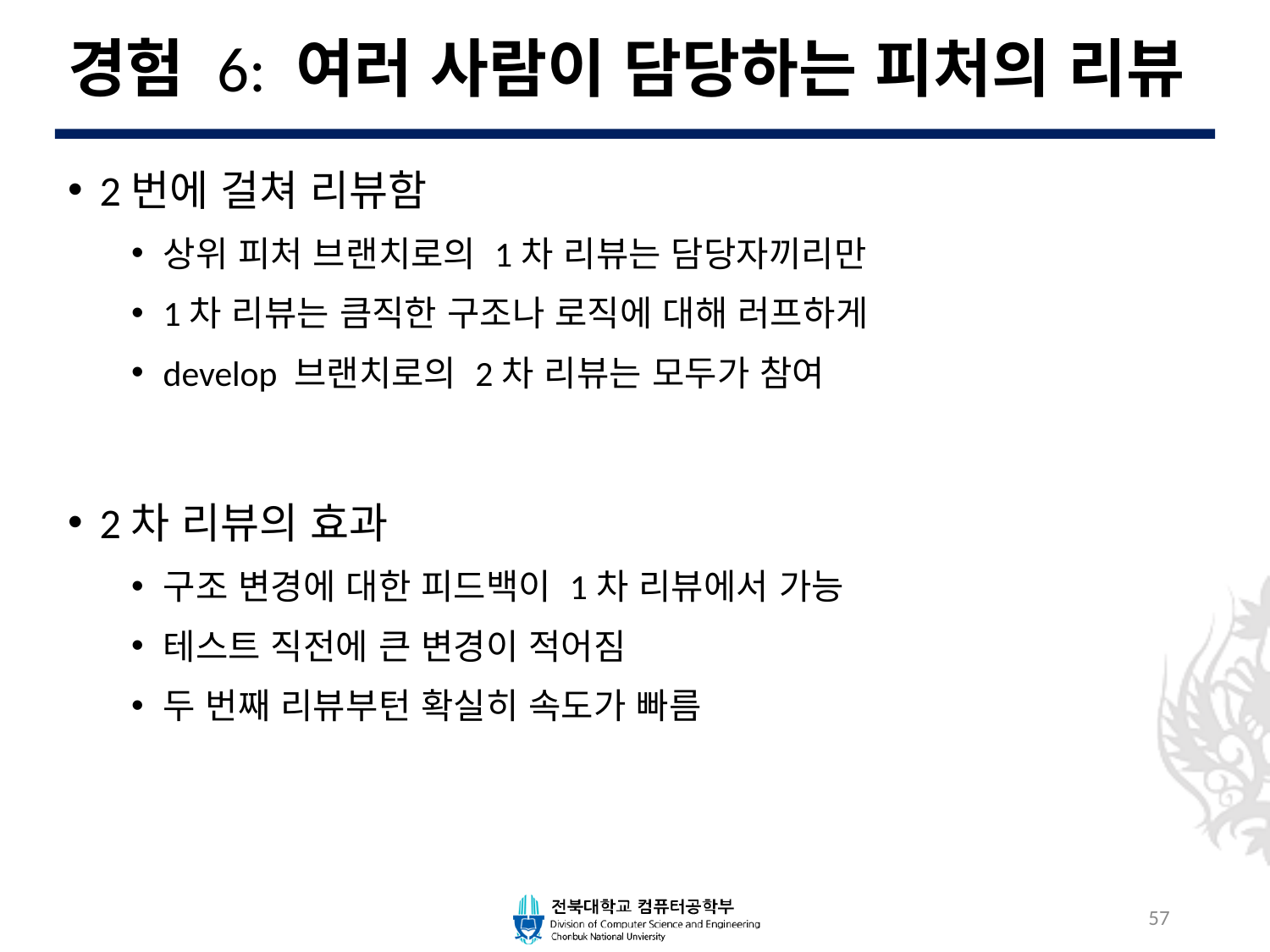

# 경험 6: 여러 사람이 담당하는 피처의 리뷰
2번에 걸쳐 리뷰함
상위 피처 브랜치로의 1차 리뷰는 담당자끼리만
1차 리뷰는 큼직한 구조나 로직에 대해 러프하게
develop 브랜치로의 2차 리뷰는 모두가 참여

2차 리뷰의 효과
구조 변경에 대한 피드백이 1차 리뷰에서 가능
테스트 직전에 큰 변경이 적어짐
두 번째 리뷰부턴 확실히 속도가 빠름

57